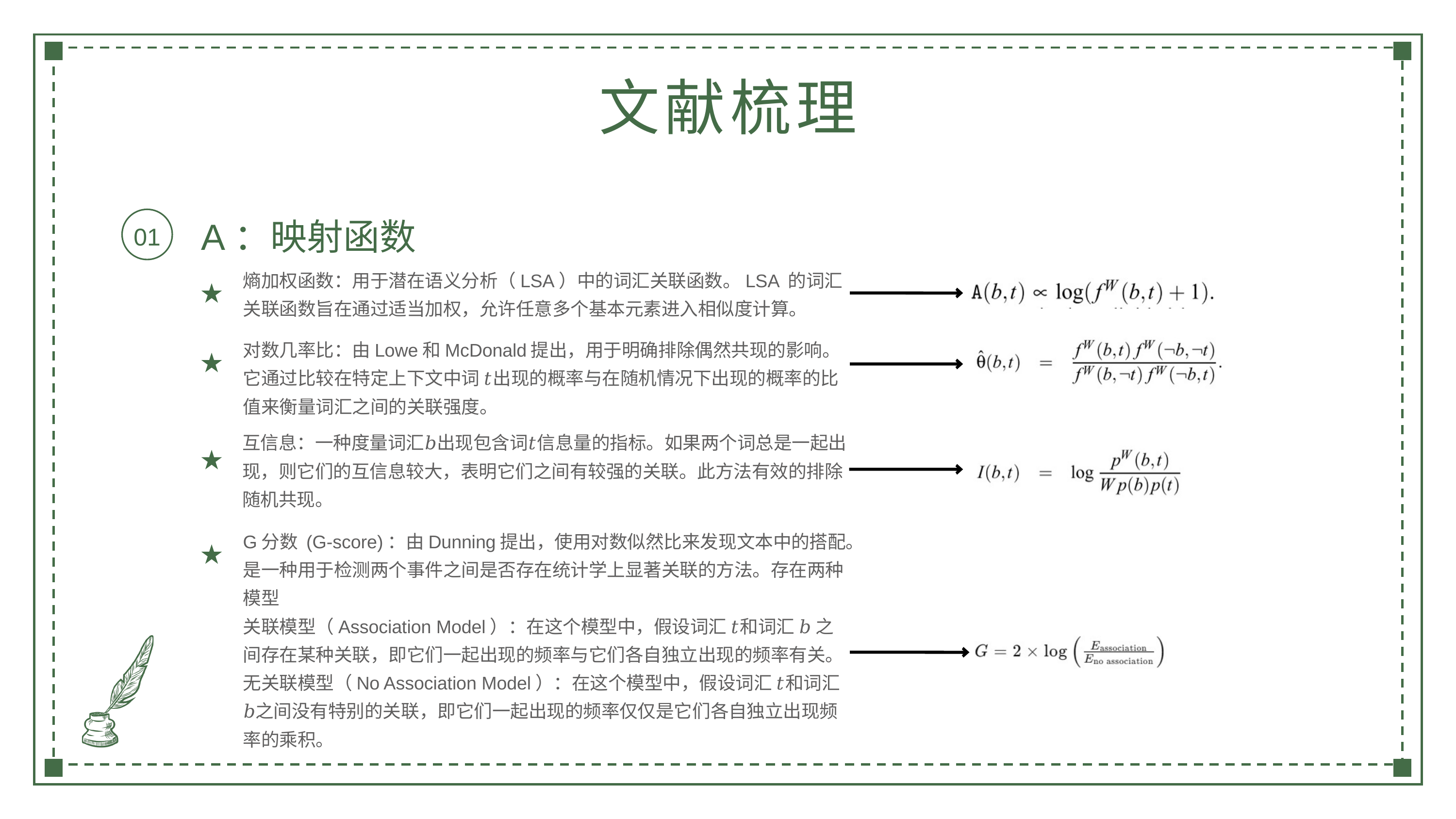

文献梳理
A：映射函数

01
熵加权函数：用于潜在语义分析（LSA）中的词汇关联函数。LSA 的词汇关联函数旨在通过适当加权，允许任意多个基本元素进入相似度计算。

对数几率比：由Lowe和McDonald提出，用于明确排除偶然共现的影响。它通过比较在特定上下文中词 𝑡出现的概率与在随机情况下出现的概率的比值来衡量词汇之间的关联强度。

互信息：一种度量词汇𝑏出现包含词𝑡信息量的指标。如果两个词总是一起出现，则它们的互信息较大，表明它们之间有较强的关联。此方法有效的排除随机共现。

G分数 (G-score)：由Dunning提出，使用对数似然比来发现文本中的搭配。是一种用于检测两个事件之间是否存在统计学上显著关联的方法。存在两种模型
关联模型（Association Model）：在这个模型中，假设词汇 𝑡和词汇 𝑏 之间存在某种关联，即它们一起出现的频率与它们各自独立出现的频率有关。
无关联模型（No Association Model）：在这个模型中，假设词汇 𝑡和词汇 𝑏之间没有特别的关联，即它们一起出现的频率仅仅是它们各自独立出现频率的乘积。